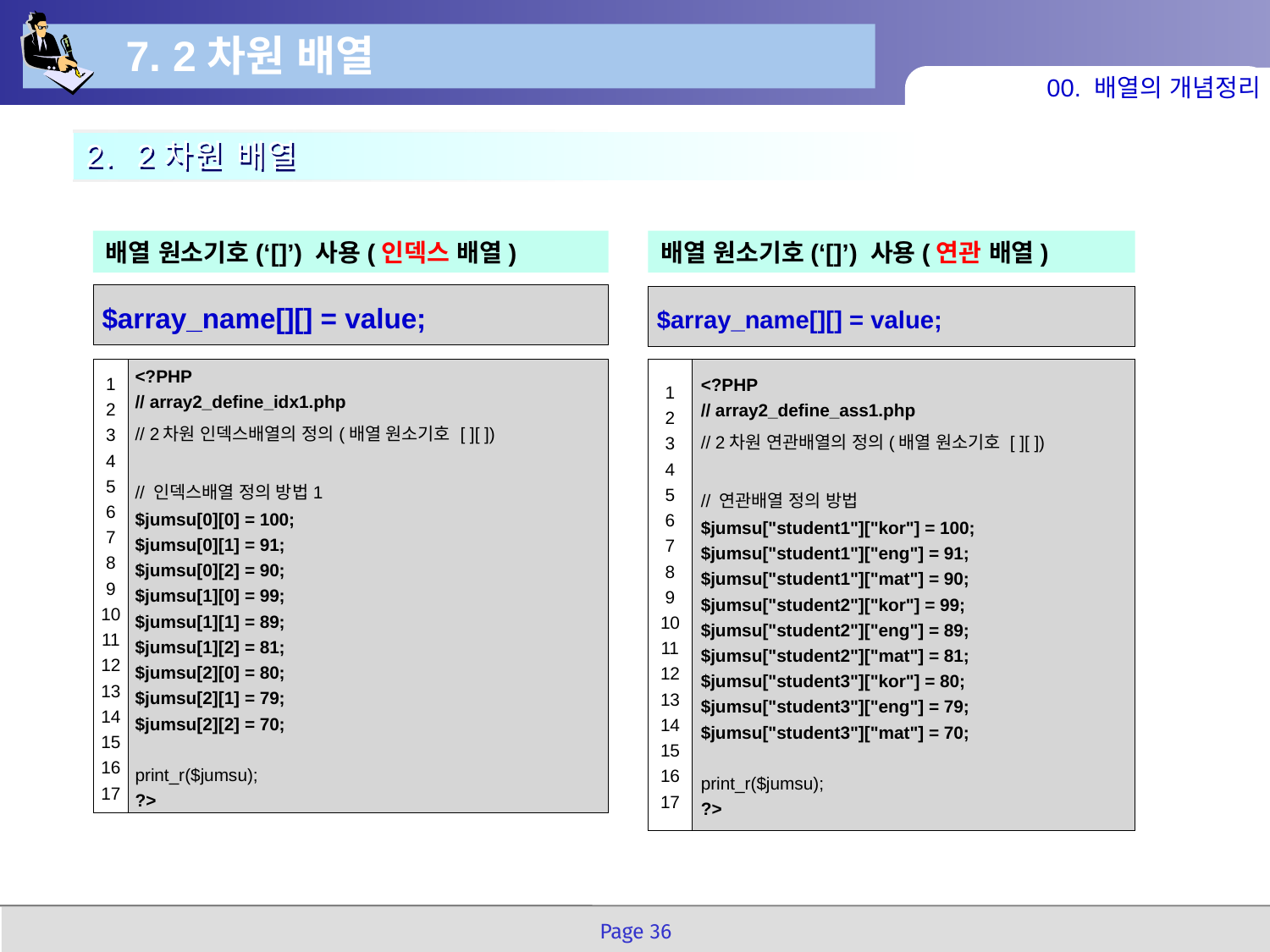

7. 2차원 배열
00. 배열의 개념정리
2.  2차원 배열

배열 원소기호(‘[]’) 사용(인덱스 배열)
배열 원소기호(‘[]’) 사용(연관 배열)
| $array\_name[][] = value; |
| --- |
| $array\_name[][] = value; |
| --- |
| 1 2 3 4 5 6 7 8 9 10 11 12 13 14 15 16 17 | <?PHP // array2\_define\_ass1.php // 2차원 연관배열의 정의(배열 원소기호 [ ][ ]) // 연관배열 정의 방법 $jumsu["student1"]["kor"] = 100; $jumsu["student1"]["eng"] = 91; $jumsu["student1"]["mat"] = 90; $jumsu["student2"]["kor"] = 99; $jumsu["student2"]["eng"] = 89; $jumsu["student2"]["mat"] = 81; $jumsu["student3"]["kor"] = 80; $jumsu["student3"]["eng"] = 79; $jumsu["student3"]["mat"] = 70; print\_r($jumsu); ?> |
| --- | --- |
| 1 2 3 4 5 6 7 8 9 10 11 12 13 14 15 16 17 | <?PHP // array2\_define\_idx1.php // 2차원 인덱스배열의 정의(배열 원소기호 [ ][ ]) // 인덱스배열 정의 방법1 $jumsu[0][0] = 100; $jumsu[0][1] = 91; $jumsu[0][2] = 90; $jumsu[1][0] = 99; $jumsu[1][1] = 89; $jumsu[1][2] = 81; $jumsu[2][0] = 80; $jumsu[2][1] = 79; $jumsu[2][2] = 70; print\_r($jumsu); ?> |
| --- | --- |
Page 36